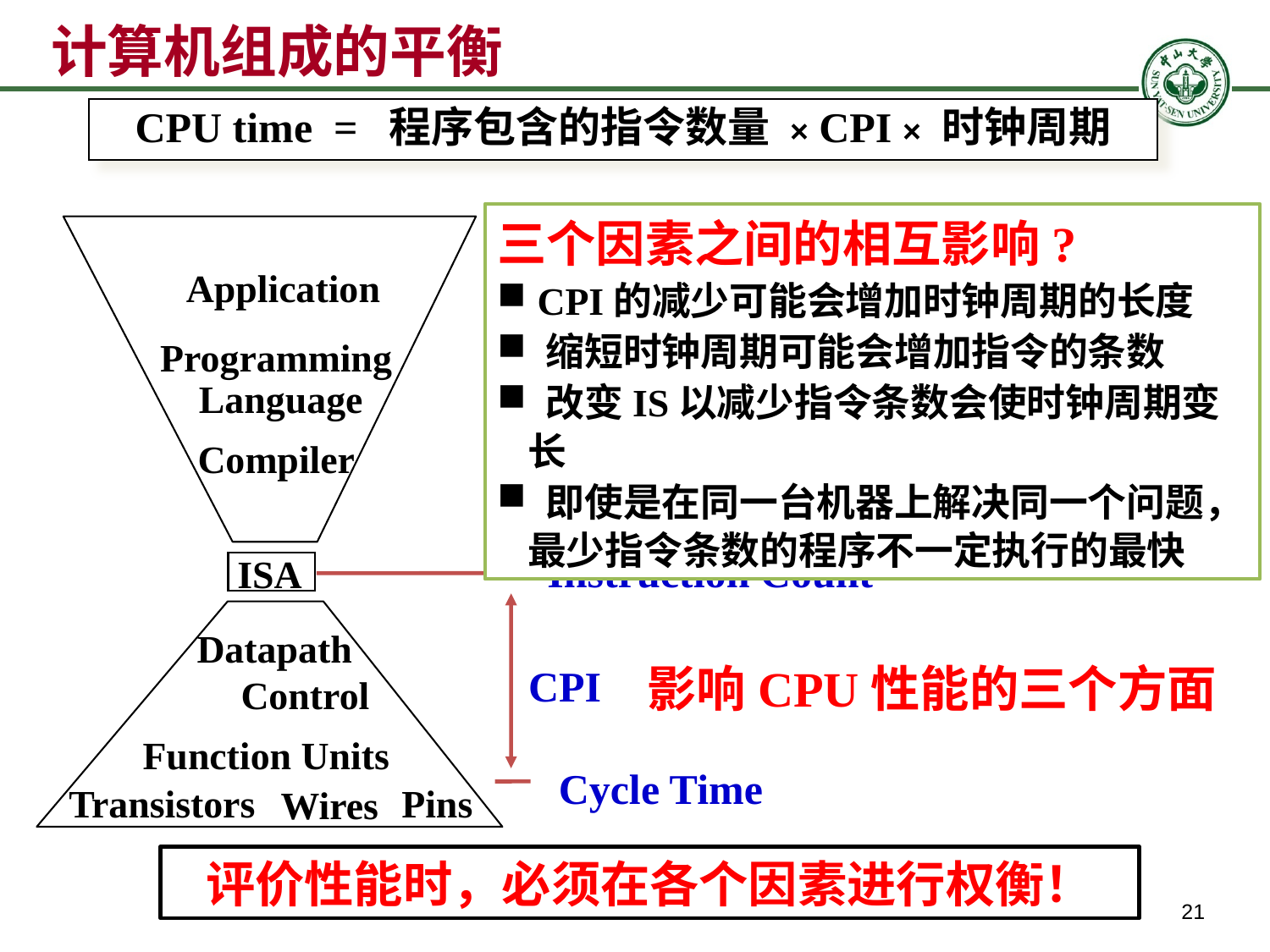

# 计算机组成的平衡
CPU time  =  程序包含的指令数量 × CPI × 时钟周期
三个因素之间的相互影响?
 CPI的减少可能会增加时钟周期的长度
 缩短时钟周期可能会增加指令的条数
 改变IS以减少指令条数会使时钟周期变长
 即使是在同一台机器上解决同一个问题，最少指令条数的程序不一定执行的最快

Application
Programming
Language
Compiler
ISA

Datapath
Control
Function Units
Transistors
Pins
Wires
Instruction Count

CPI
影响CPU性能的三个方面
Cycle Time

评价性能时，必须在各个因素进行权衡！